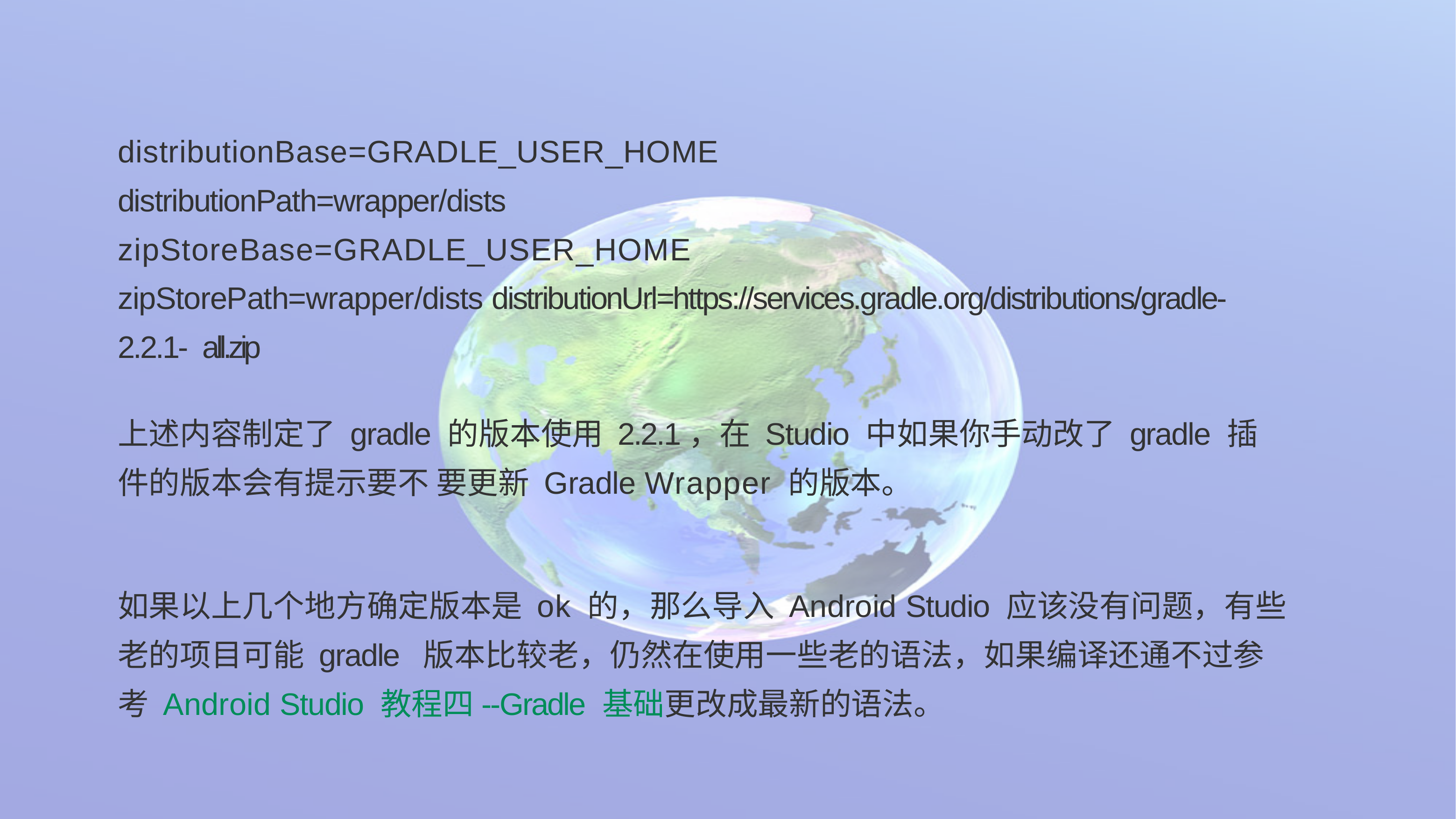

distributionBase=GRADLE_USER_HOME  distributionPath=wrapper/dists zipStoreBase=GRADLE_USER_HOME
zipStorePath=wrapper/dists distributionUrl=https://services.gradle.org/distributions/gradle-2.2.1-  all.zip

上述内容制定了 gradle 的版本使用 2.2.1，在 Studio 中如果你手动改了 gradle 插件的版本会有提示要不 要更新 Gradle Wrapper 的版本。

如果以上几个地方确定版本是 ok 的，那么导入 Android Studio 应该没有问题，有些老的项目可能 gradle  版本比较老，仍然在使用一些老的语法，如果编译还通不过参考 Android Studio 教程四--Gradle 基础更改成最新的语法。